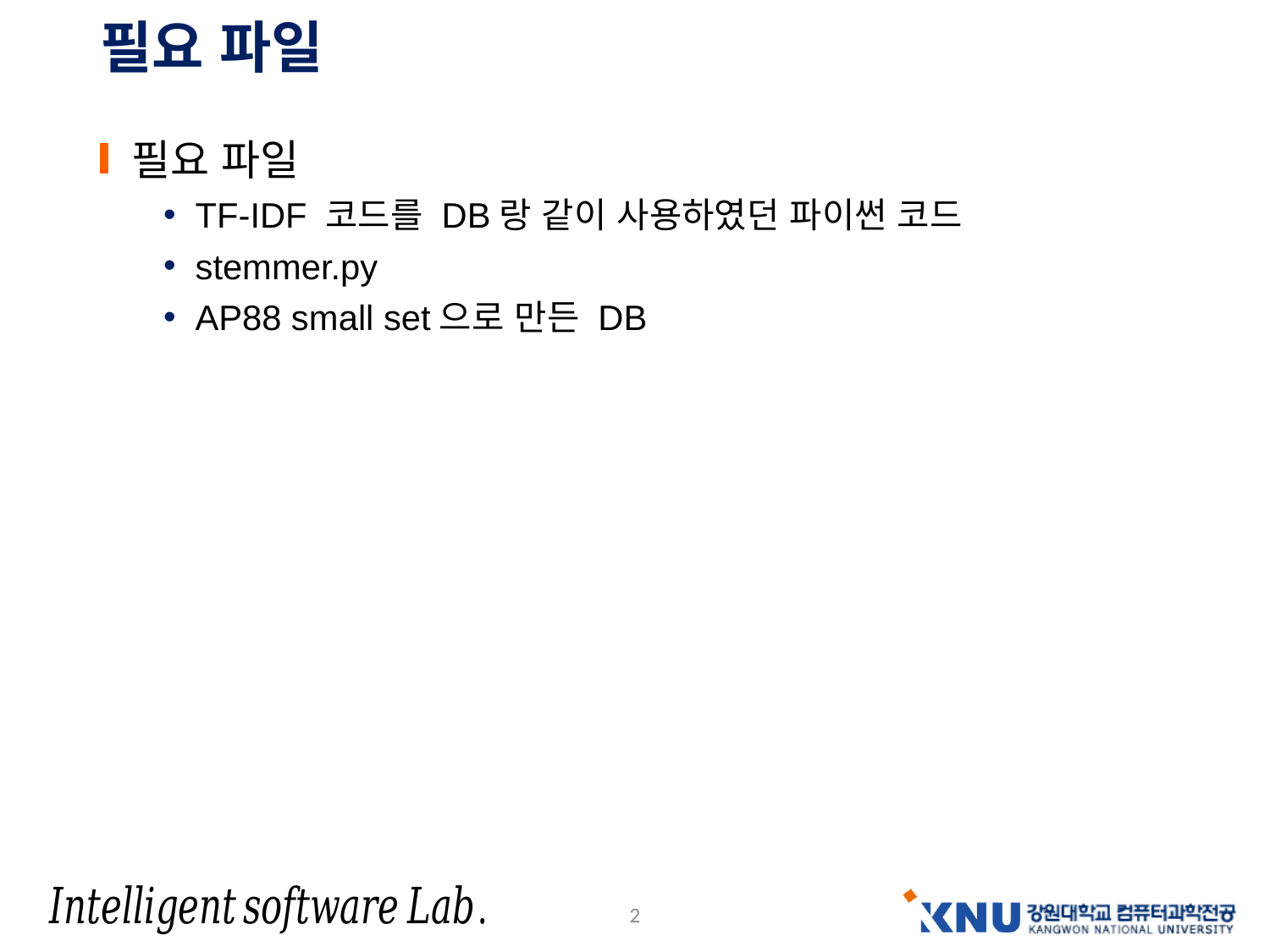

# 필요 파일
필요 파일
TF-IDF 코드를 DB랑 같이 사용하였던 파이썬 코드
stemmer.py
AP88 small set으로 만든 DB